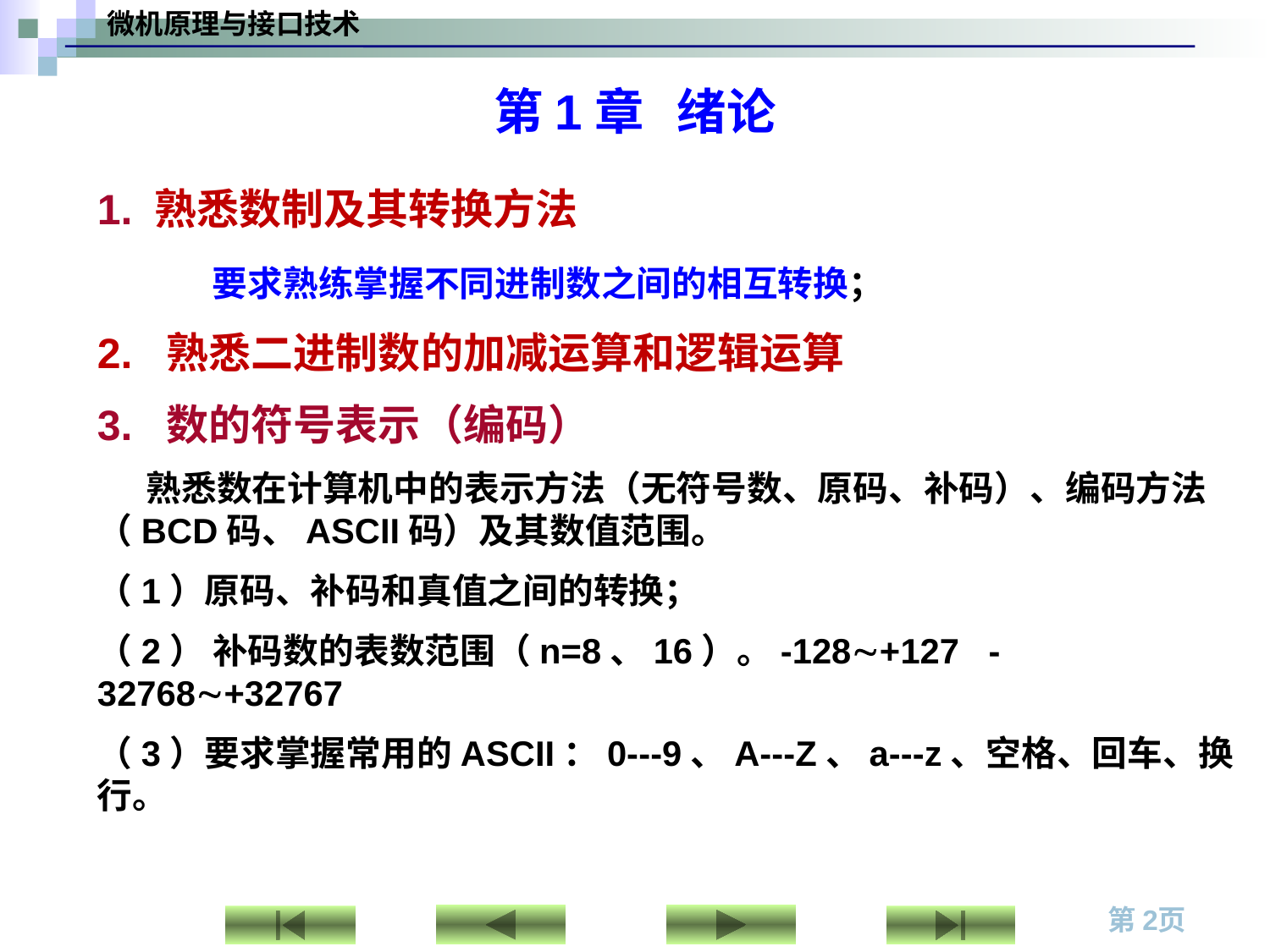

# 第1章   绪论
1. 熟悉数制及其转换方法
           要求熟练掌握不同进制数之间的相互转换；
2.  熟悉二进制数的加减运算和逻辑运算
3.  数的符号表示（编码）
     熟悉数在计算机中的表示方法（无符号数、原码、补码）、编码方法（BCD码、ASCII码）及其数值范围。
（1）原码、补码和真值之间的转换；
（2） 补码数的表数范围（n=8、16）。-128∼+127   -32768∼+32767
（3）要求掌握常用的ASCII：0---9、A---Z、a---z、空格、回车、换行。